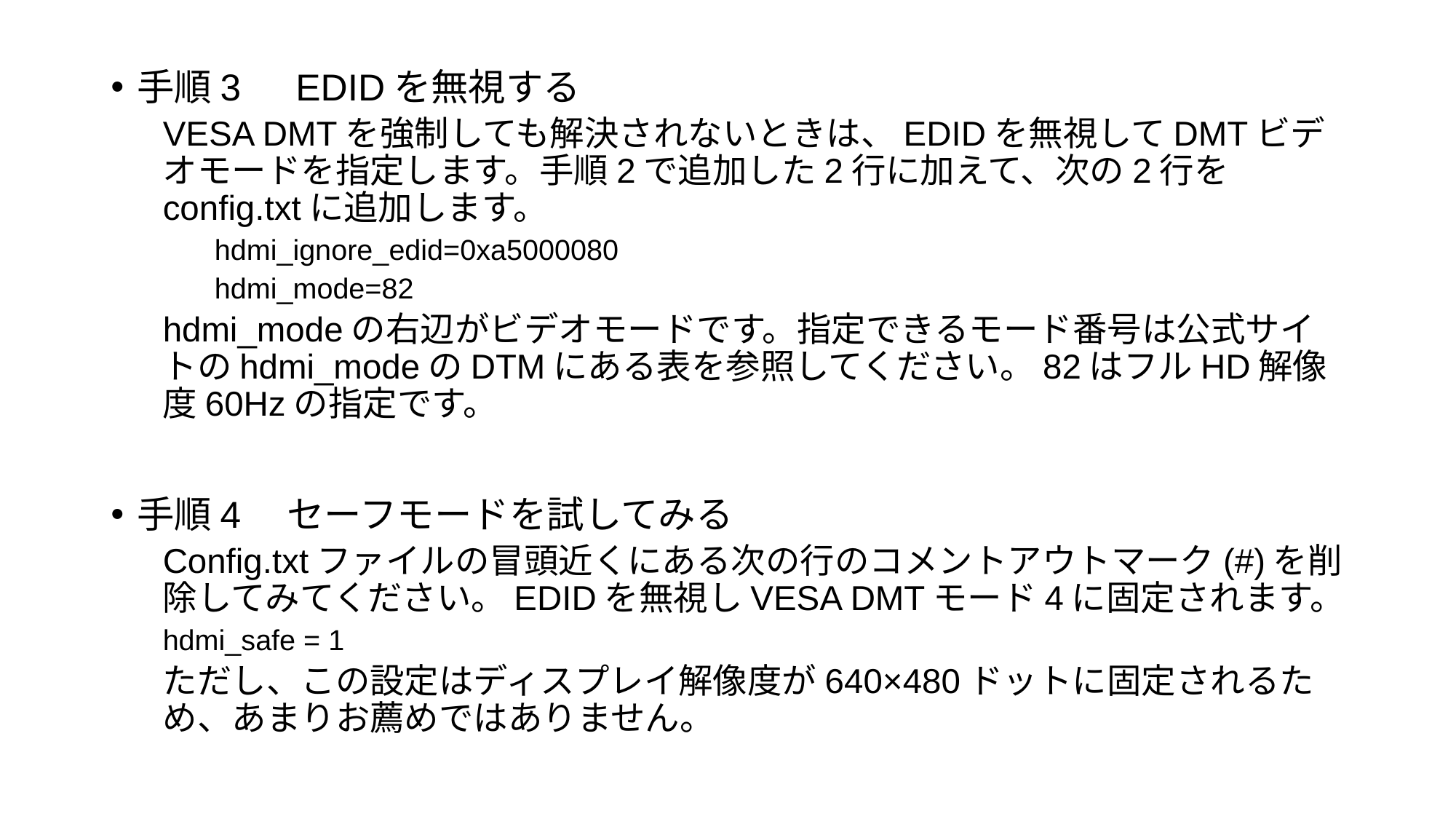

手順3　EDIDを無視する
VESA DMTを強制しても解決されないときは、EDIDを無視してDMTビデオモードを指定します。手順2で追加した2行に加えて、次の2行をconfig.txtに追加します。
hdmi_ignore_edid=0xa5000080
hdmi_mode=82
hdmi_modeの右辺がビデオモードです。指定できるモード番号は公式サイトのhdmi_modeのDTMにある表を参照してください。82はフルHD解像度60Hzの指定です。

手順4　セーフモードを試してみる
Config.txtファイルの冒頭近くにある次の行のコメントアウトマーク(#)を削除してみてください。EDIDを無視しVESA DMTモード4に固定されます。
	hdmi_safe = 1
ただし、この設定はディスプレイ解像度が640×480ドットに固定されるため、あまりお薦めではありません。